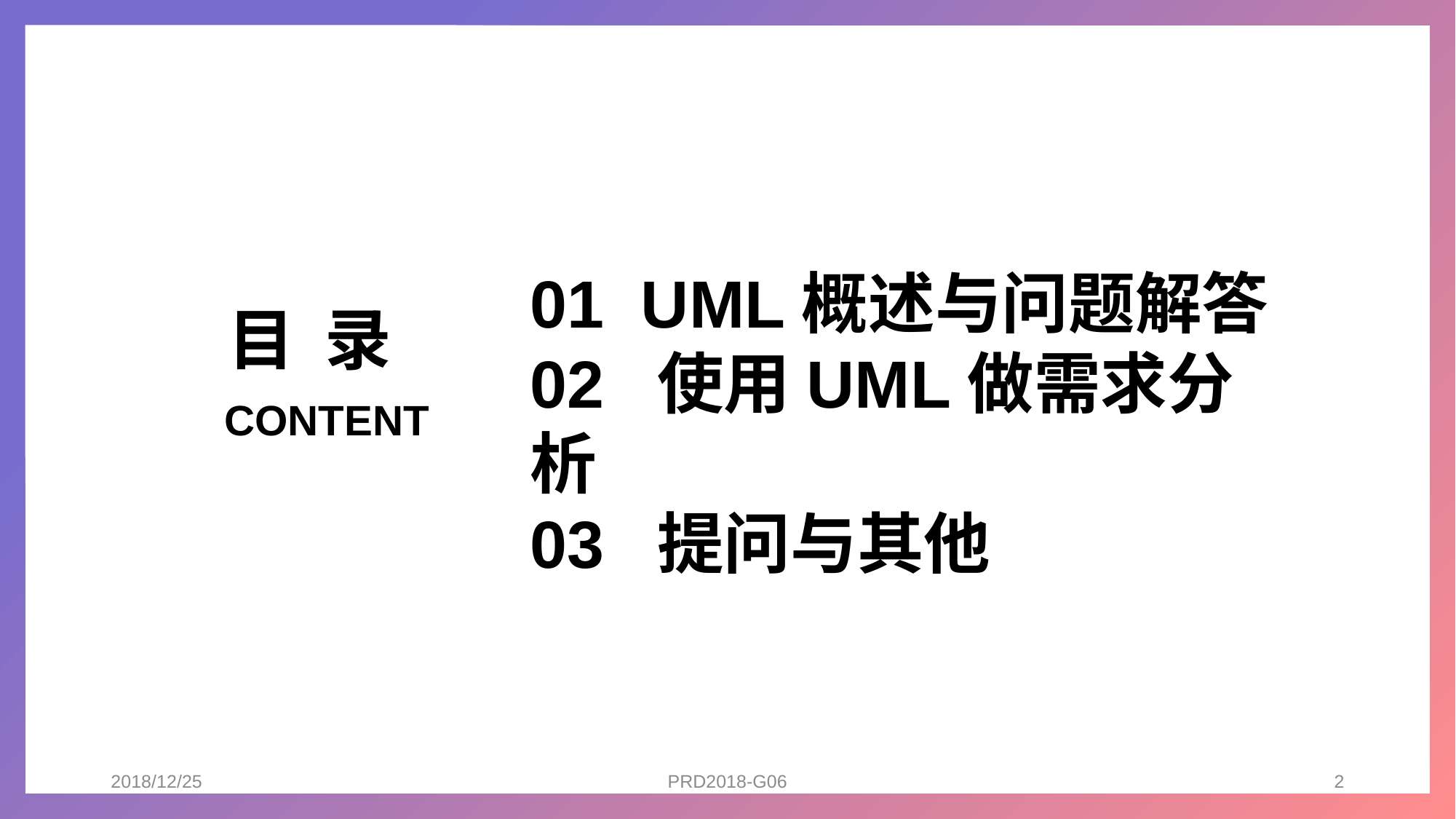

01  UML概述与问题解答
02  使用UML做需求分析
03  提问与其他

目  录
CONTENT
2018/12/25
PRD2018-G06
2